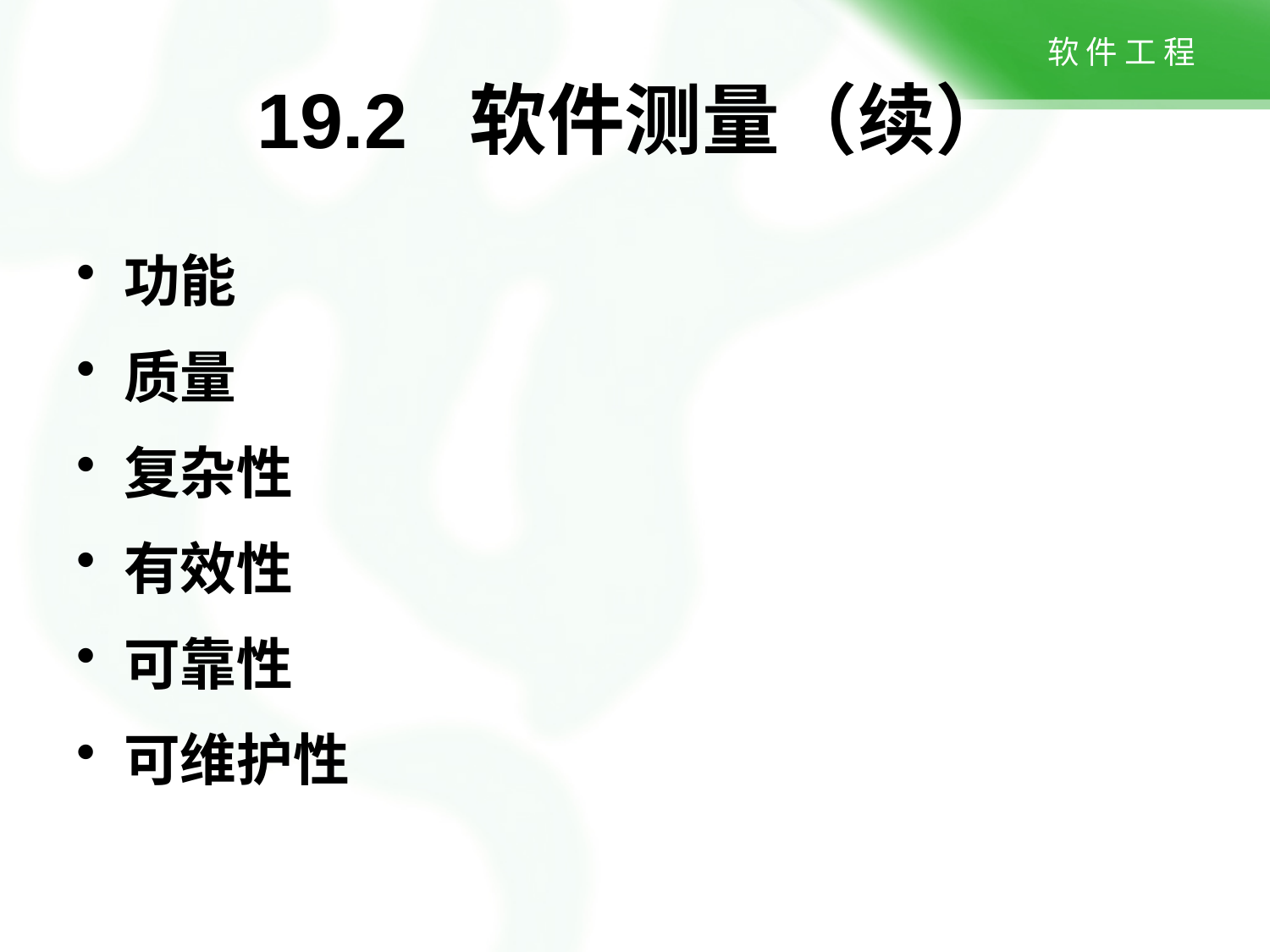

# 19.2  软件测量（续）
功能
质量
复杂性
有效性
可靠性
可维护性